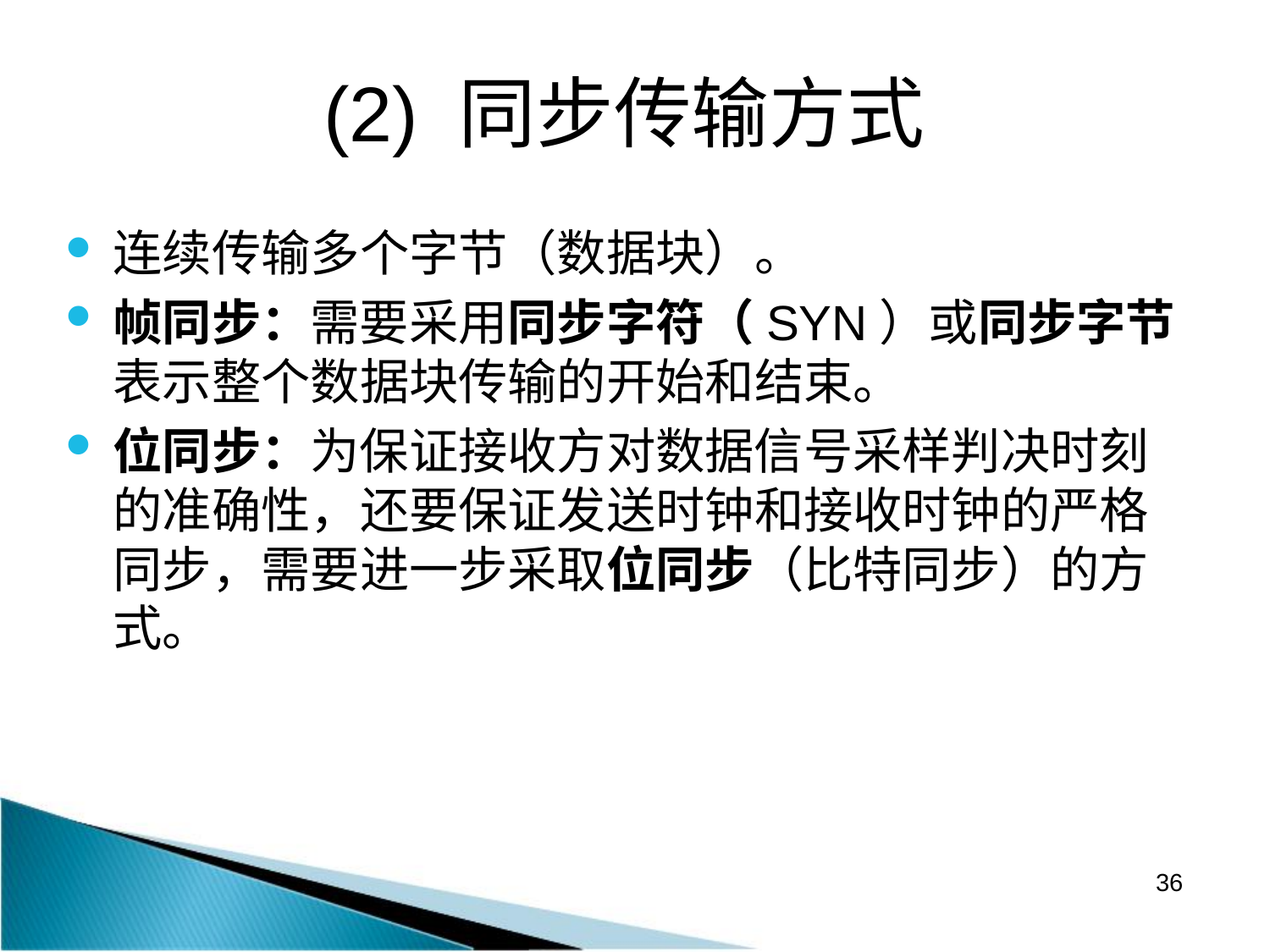

# (2) 同步传输方式
连续传输多个字节（数据块）。
帧同步：需要采用同步字符（SYN）或同步字节表示整个数据块传输的开始和结束。
位同步：为保证接收方对数据信号采样判决时刻的准确性，还要保证发送时钟和接收时钟的严格同步，需要进一步采取位同步（比特同步）的方式。

36